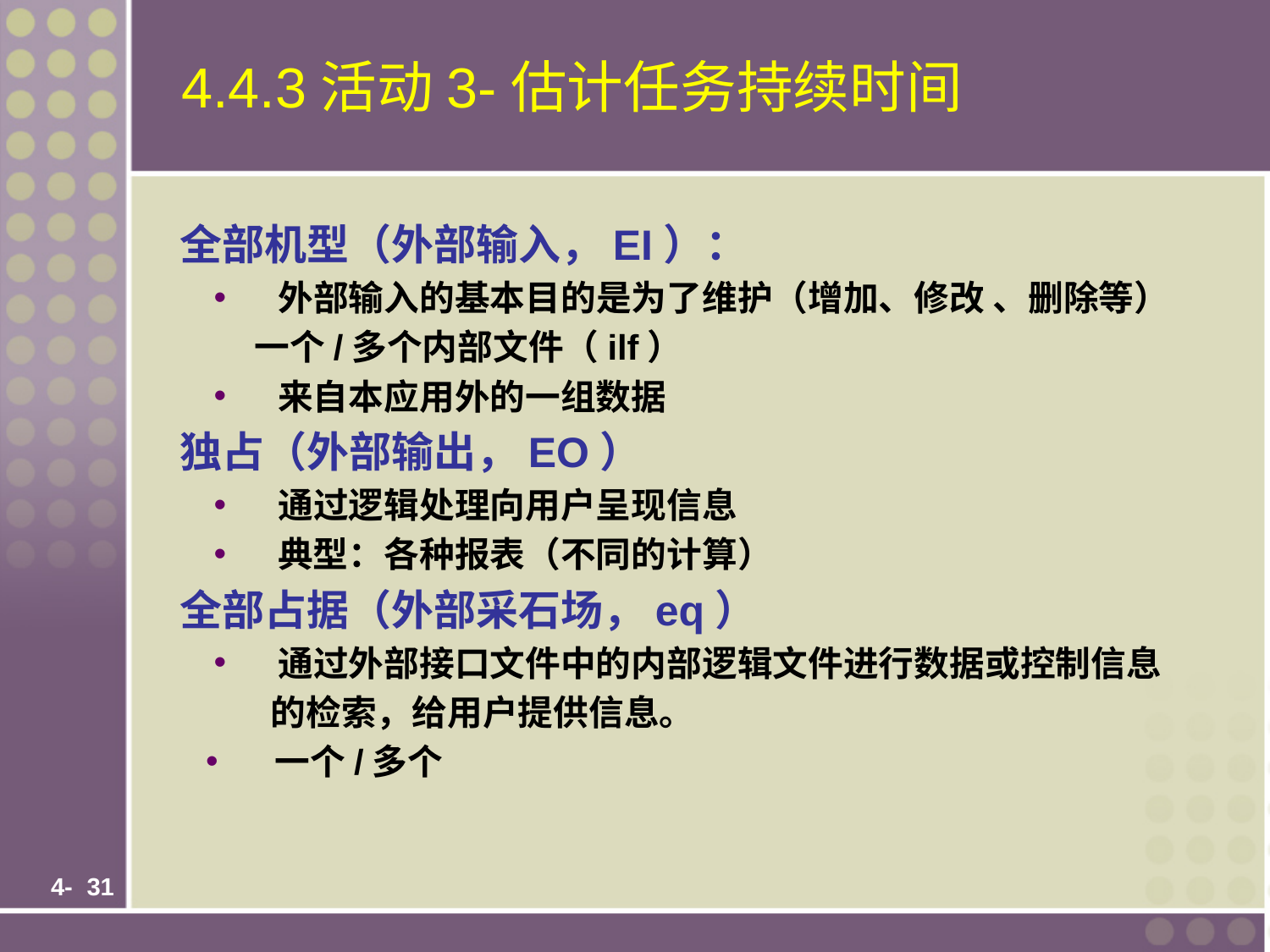

# 4.4.3活动3-估计任务持续时间
  全部机型（外部输入，EI）：
  外部输入的基本目的是为了维护（增加、修改 、删除等）
    一个/多个内部文件（ilf）
  来自本应用外的一组数据
  独占（外部输出，EO）
  通过逻辑处理向用户呈现信息
  典型：各种报表（不同的计算）
  全部占据（外部采石场，eq）
  通过外部接口文件中的内部逻辑文件进行数据或控制信息
      的检索，给用户提供信息。
      一个/多个
  4-  31